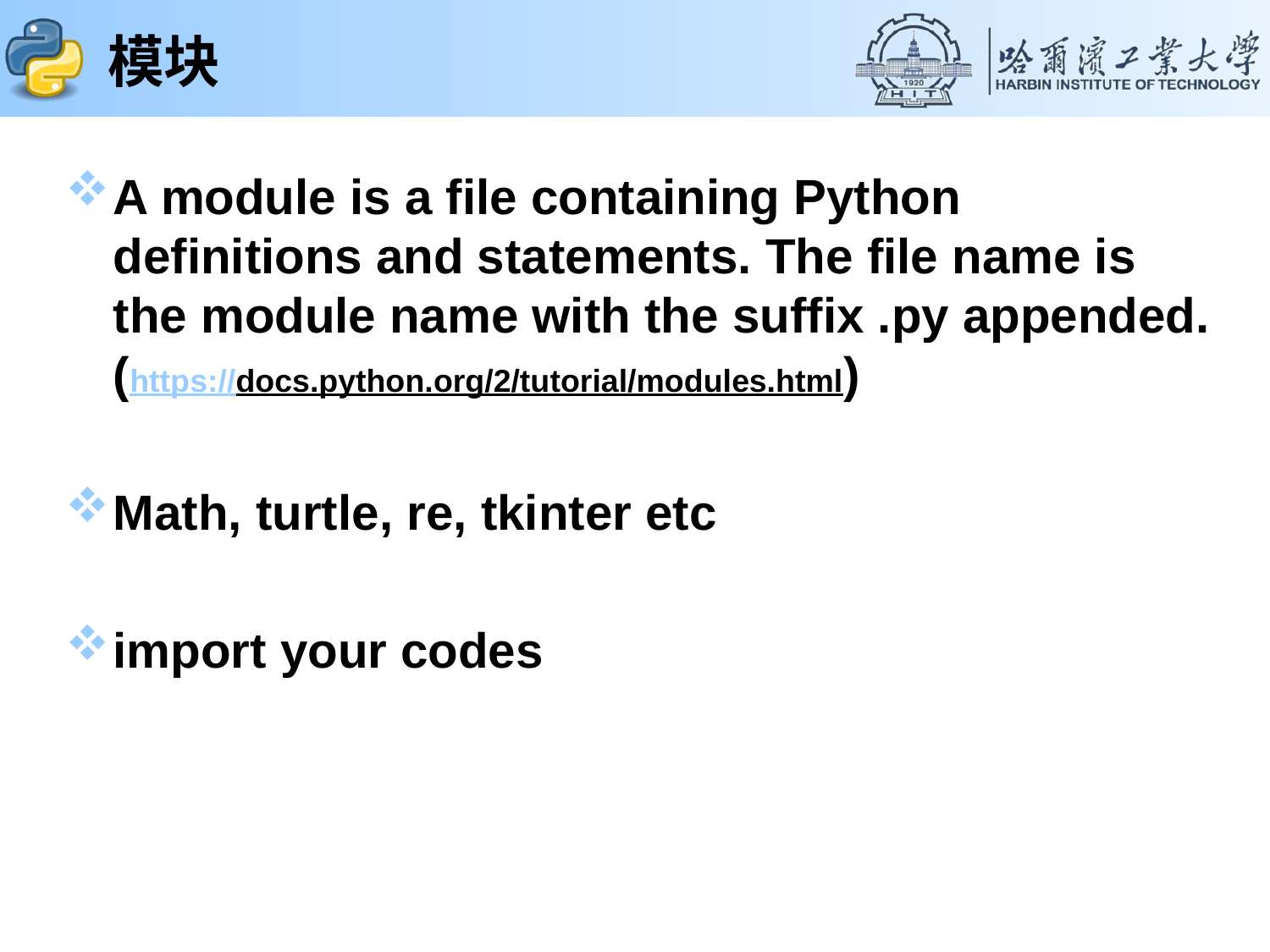

# 模块
A module is a file containing Python definitions and statements. The file name is the module name with the suffix .py appended.(https://docs.python.org/2/tutorial/modules.html)

Math, turtle, re, tkinter etc

import your codes